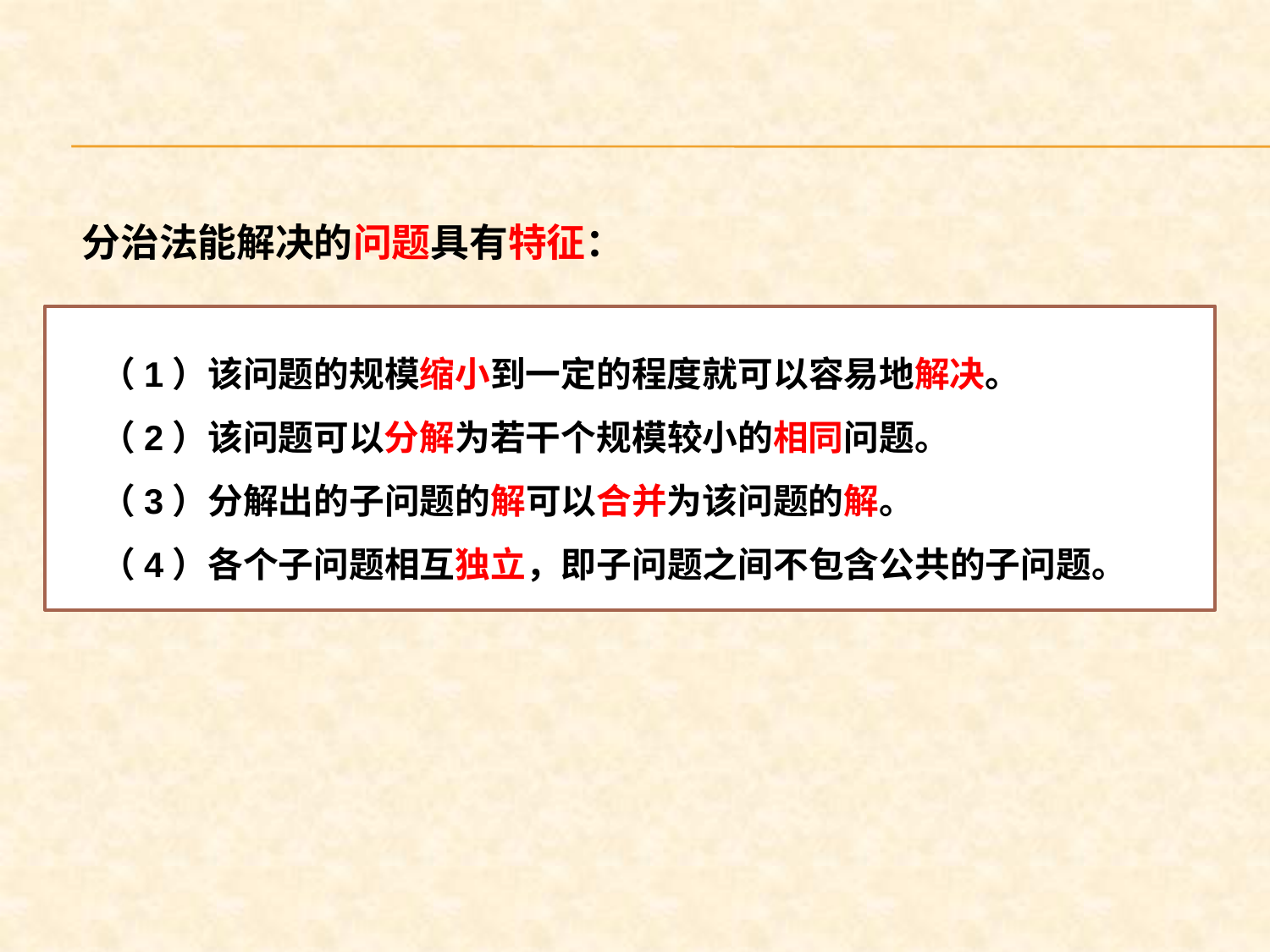

分治法能解决的问题具有特征：
　（1）该问题的规模缩小到一定的程度就可以容易地解决。
　（2）该问题可以分解为若干个规模较小的相同问题。
　（3）分解出的子问题的解可以合并为该问题的解。
　（4）各个子问题相互独立，即子问题之间不包含公共的子问题。